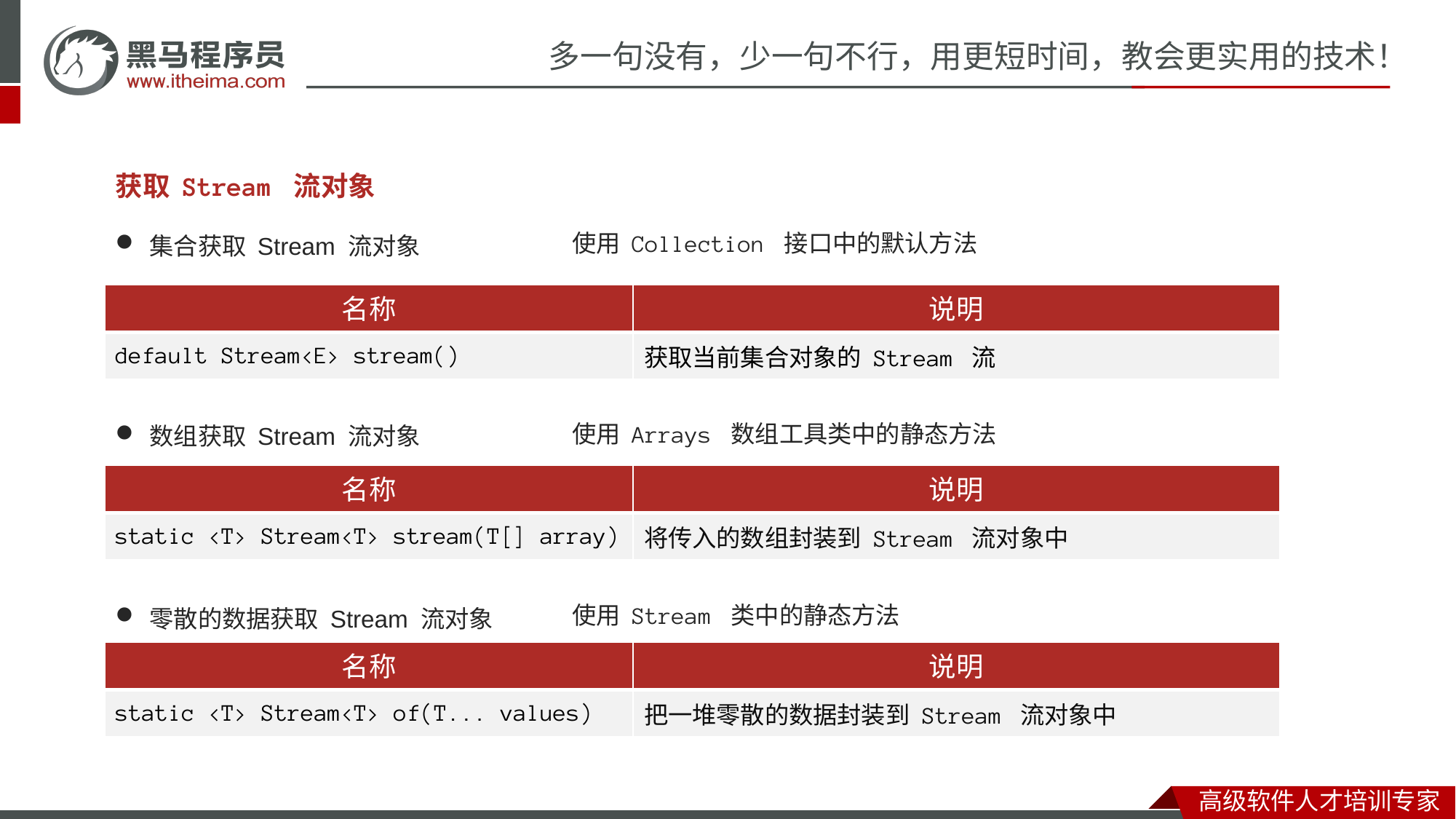

获取 Stream 流对象
使用 Collection 接口中的默认方法
集合获取 Stream 流对象
| 名称 | 说明 |
| --- | --- |
| default Stream<E> stream() | 获取当前集合对象的 Stream 流 |
使用 Arrays 数组工具类中的静态方法
数组获取 Stream 流对象
| 名称 | 说明 |
| --- | --- |
| static <T> Stream<T> stream​(T[] array) | 将传入的数组封装到 Stream 流对象中 |
使用 Stream 类中的静态方法
零散的数据获取 Stream 流对象
| 名称 | 说明 |
| --- | --- |
| static <T> Stream<T> of​(T... values) | 把一堆零散的数据封装到 Stream 流对象中 |